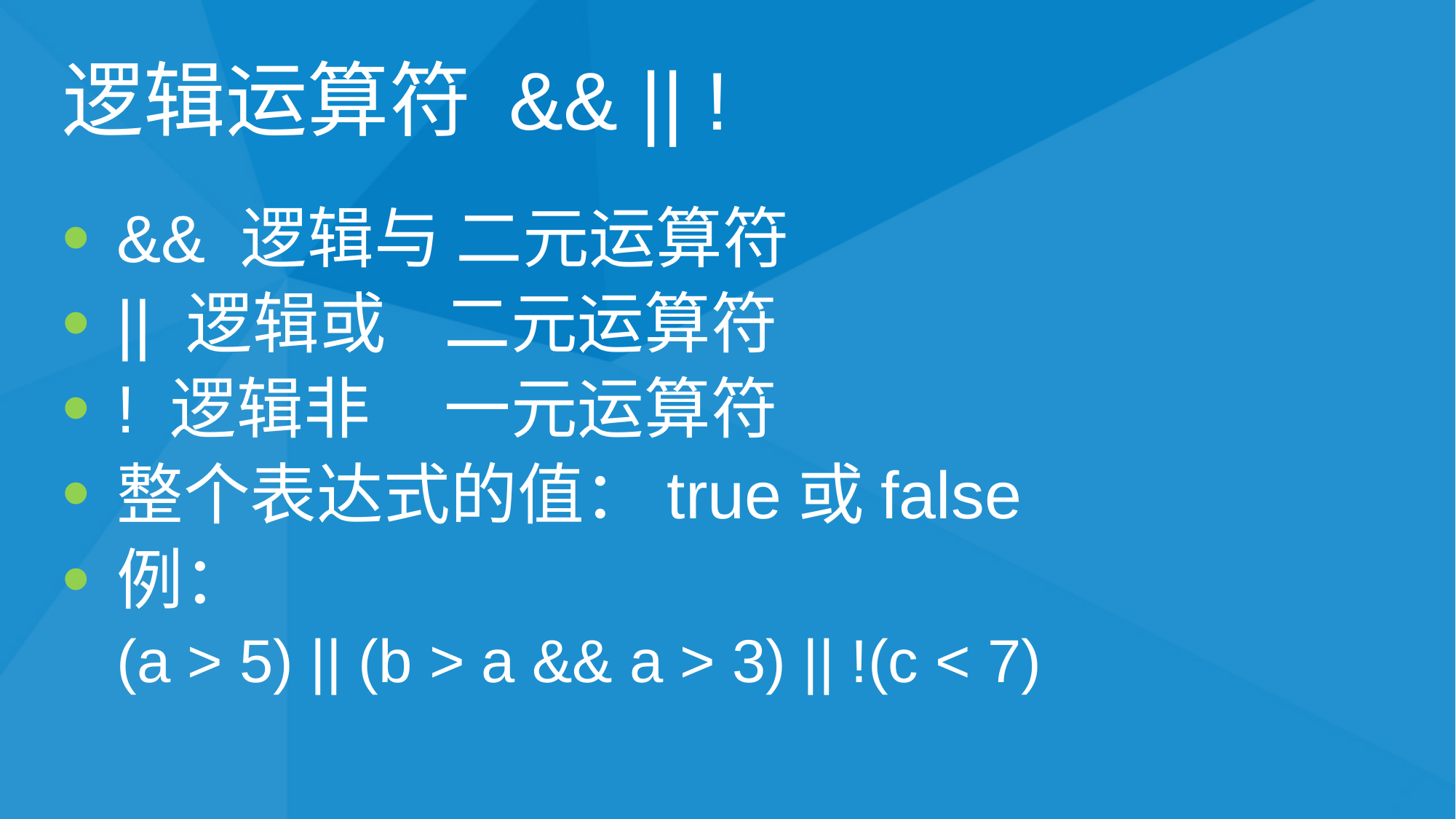

# 逻辑运算符 && || !
&& 逻辑与 二元运算符
|| 逻辑或	二元运算符
! 逻辑非	一元运算符
整个表达式的值：true或false
例：
(a > 5) || (b > a && a > 3) || !(c < 7)